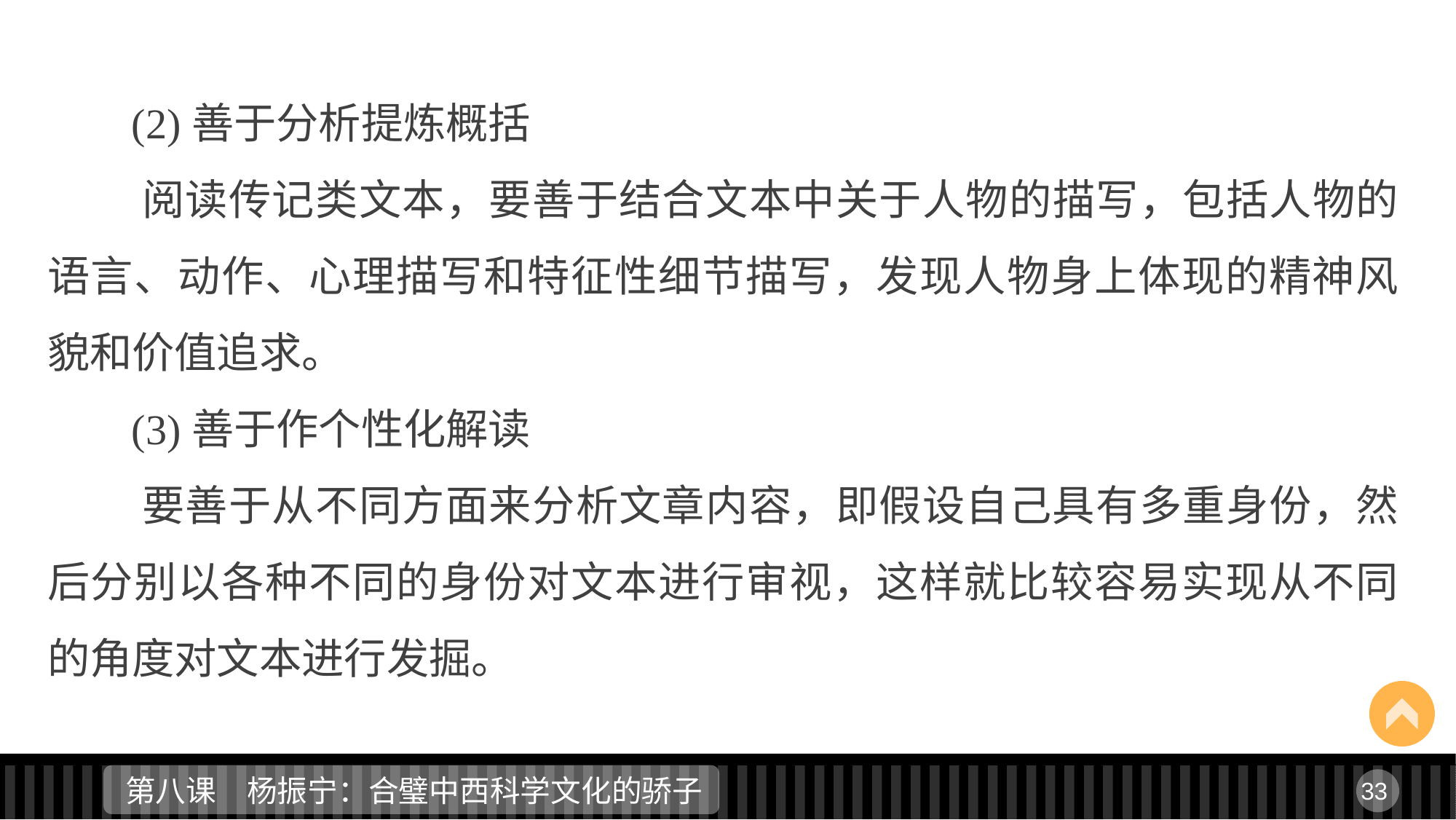

(2)善于分析提炼概括
        阅读传记类文本，要善于结合文本中关于人物的描写，包括人物的语言、动作、心理描写和特征性细节描写，发现人物身上体现的精神风貌和价值追求。
        (3)善于作个性化解读
        要善于从不同方面来分析文章内容，即假设自己具有多重身份，然后分别以各种不同的身份对文本进行审视，这样就比较容易实现从不同的角度对文本进行发掘。